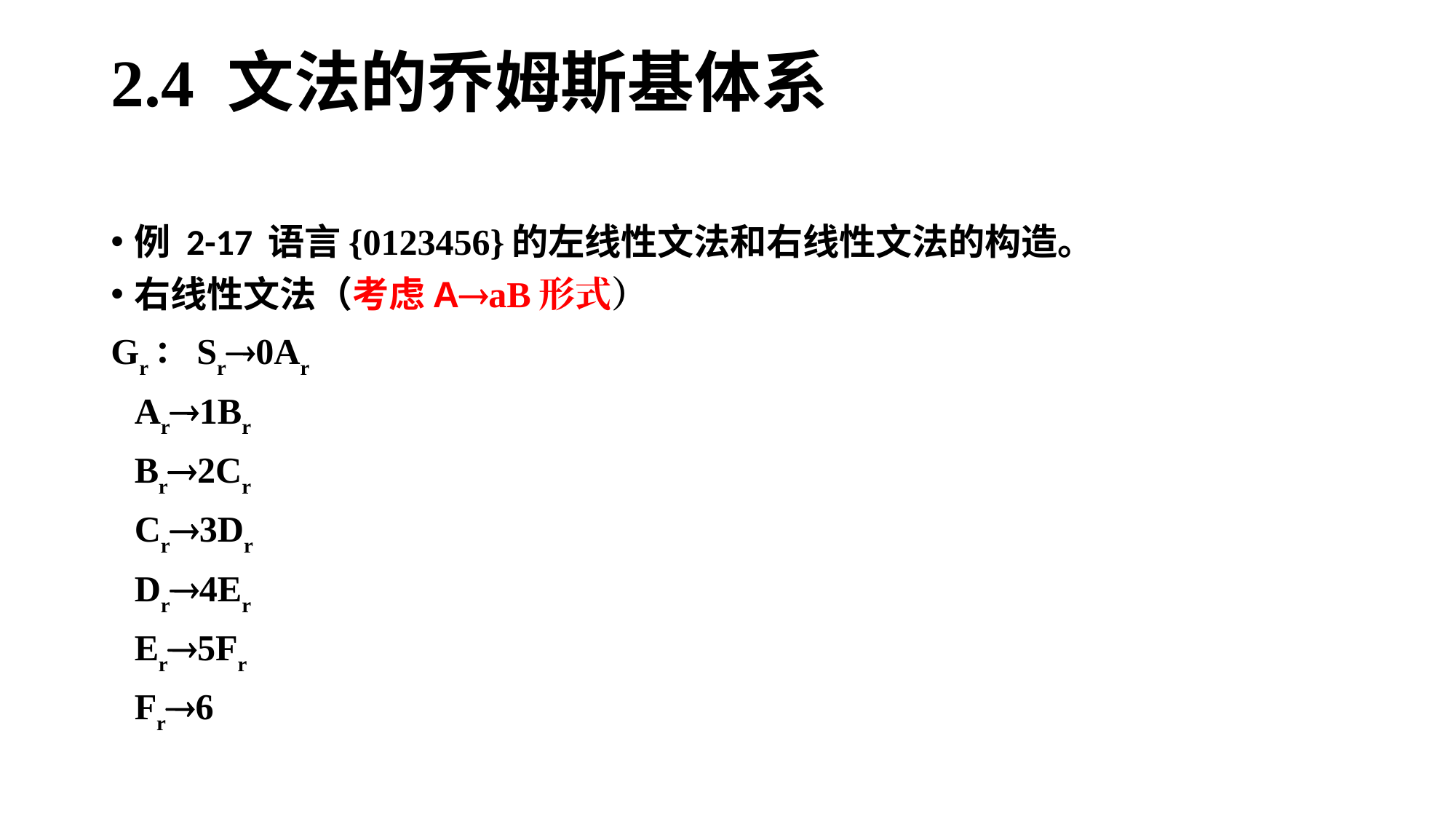

# 2.4 文法的乔姆斯基体系
例 2-17 语言{0123456}的左线性文法和右线性文法的构造。
右线性文法（考虑A→aB形式）
Gr：Sr→0Ar
	Ar→1Br
	Br→2Cr
	Cr→3Dr
	Dr→4Er
	Er→5Fr
	Fr→6
29